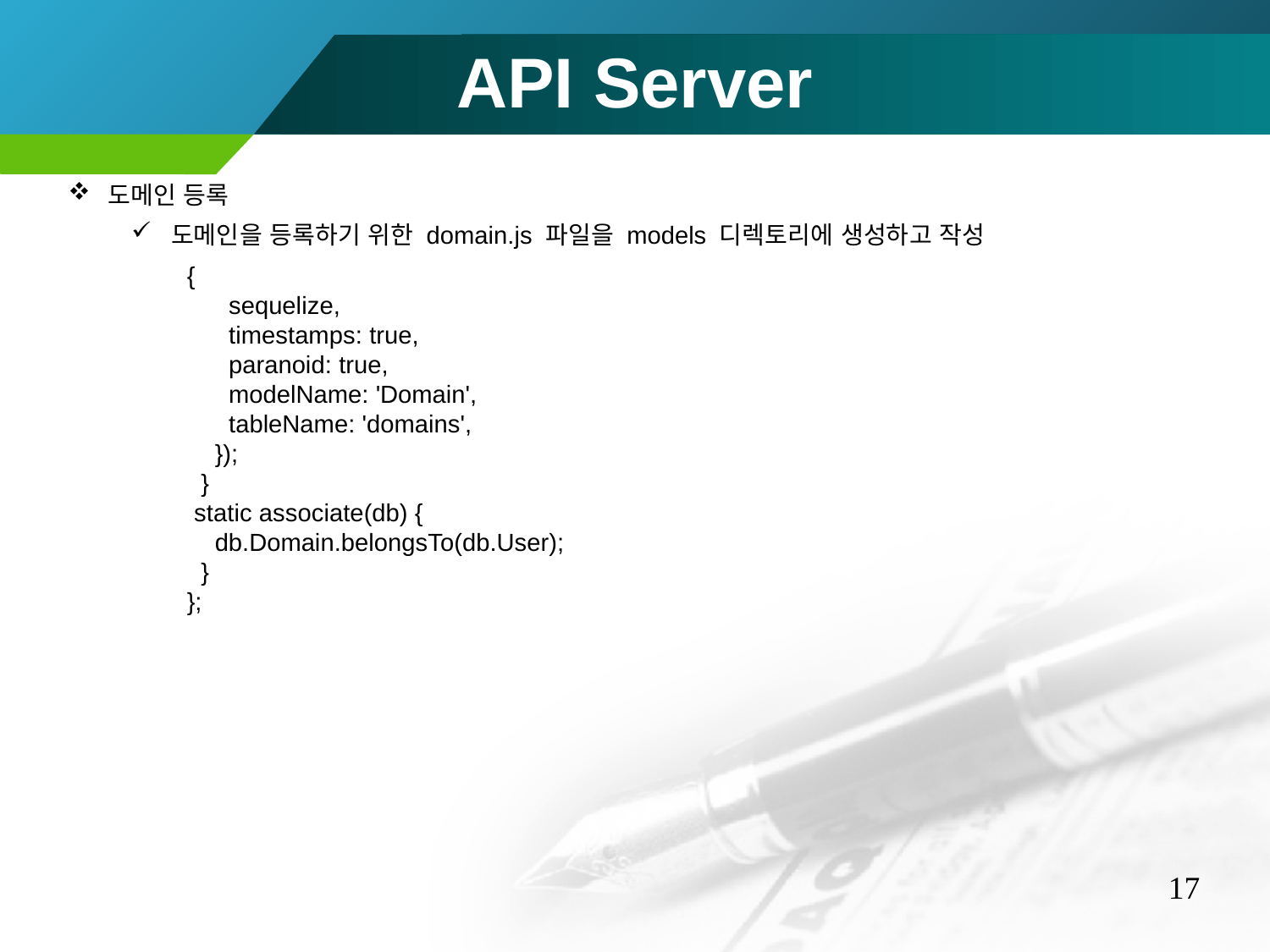

API Server
도메인 등록
도메인을 등록하기 위한 domain.js 파일을 models 디렉토리에 생성하고 작성
{
      sequelize,
      timestamps: true,
      paranoid: true,
      modelName: 'Domain',
      tableName: 'domains',
    });
  }
 static associate(db) {
    db.Domain.belongsTo(db.User);
  }
};
17